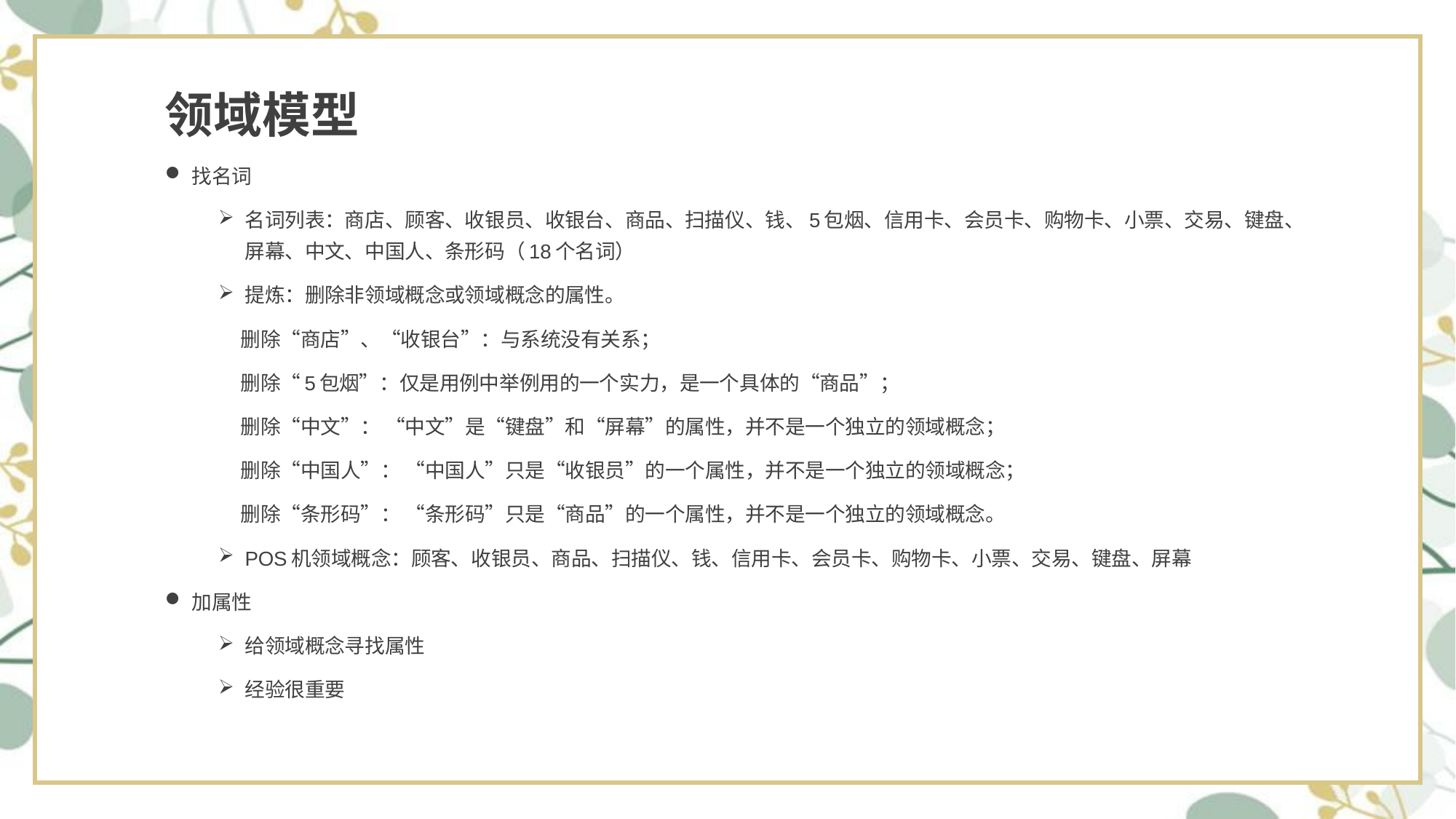

# 领域模型
找名词
名词列表：商店、顾客、收银员、收银台、商品、扫描仪、钱、5包烟、信用卡、会员卡、购物卡、小票、交易、键盘、屏幕、中文、中国人、条形码（18个名词）
提炼：删除非领域概念或领域概念的属性。
    删除“商店”、“收银台”：与系统没有关系；
    删除“5包烟”：仅是用例中举例用的一个实力，是一个具体的“商品”；
    删除“中文”： “中文”是“键盘”和“屏幕”的属性，并不是一个独立的领域概念；
    删除“中国人”： “中国人”只是“收银员”的一个属性，并不是一个独立的领域概念；
    删除“条形码”： “条形码”只是“商品”的一个属性，并不是一个独立的领域概念。
POS机领域概念：顾客、收银员、商品、扫描仪、钱、信用卡、会员卡、购物卡、小票、交易、键盘、屏幕
加属性
给领域概念寻找属性
经验很重要